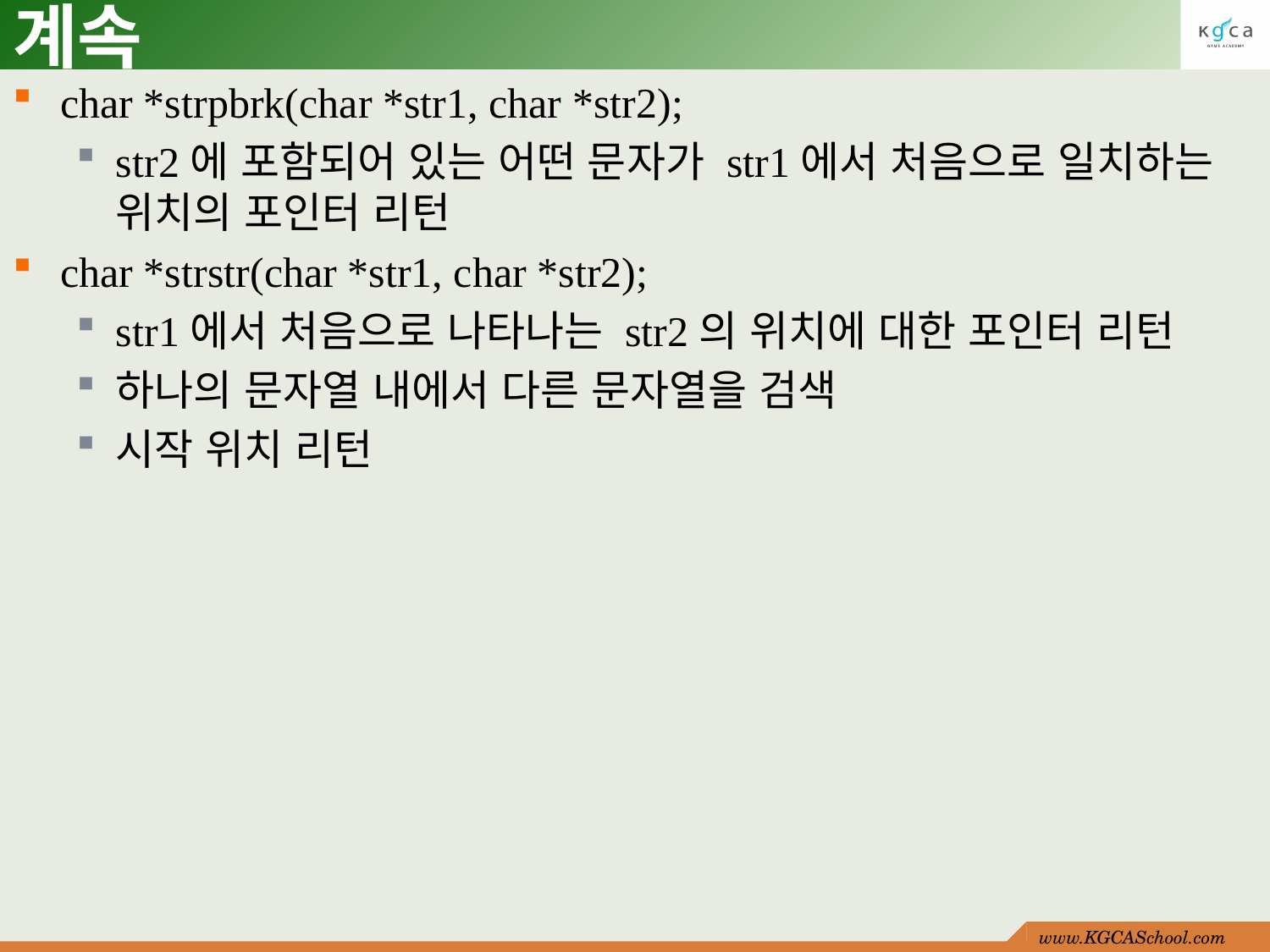

# 계속
char *strpbrk(char *str1, char *str2);
str2에 포함되어 있는 어떤 문자가 str1에서 처음으로 일치하는 위치의 포인터 리턴
char *strstr(char *str1, char *str2);
str1에서 처음으로 나타나는 str2의 위치에 대한 포인터 리턴
하나의 문자열 내에서 다른 문자열을 검색
시작 위치 리턴